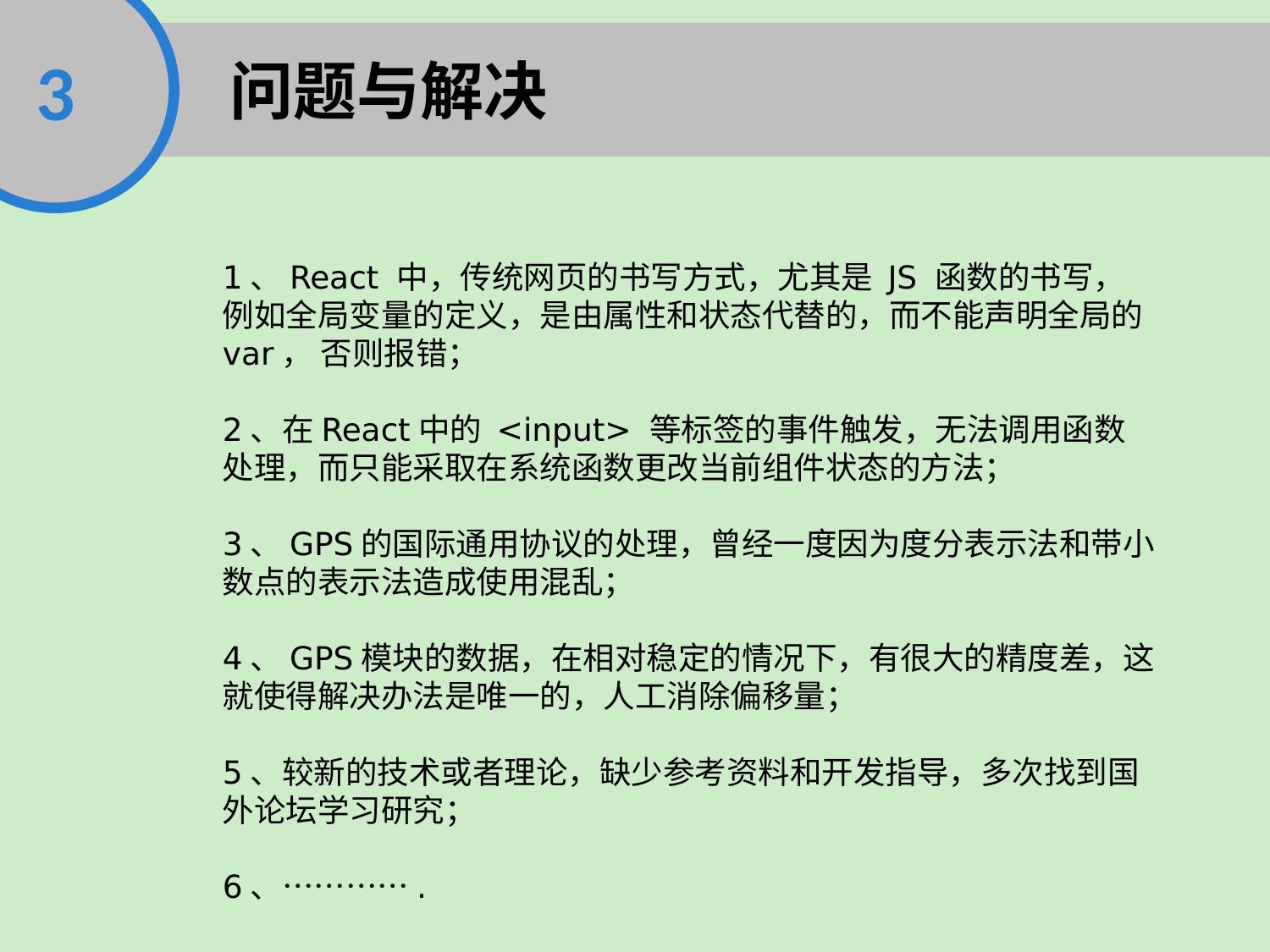

3

问题与解决
1、React 中，传统网页的书写方式，尤其是 JS 函数的书写，例如全局变量的定义，是由属性和状态代替的，而不能声明全局的 var， 否则报错；

2、在React中的 <input> 等标签的事件触发，无法调用函数处理，而只能采取在系统函数更改当前组件状态的方法；

3、GPS的国际通用协议的处理，曾经一度因为度分表示法和带小数点的表示法造成使用混乱；

4、GPS模块的数据，在相对稳定的情况下，有很大的精度差，这就使得解决办法是唯一的，人工消除偏移量；

5、较新的技术或者理论，缺少参考资料和开发指导，多次找到国外论坛学习研究；

6、………….